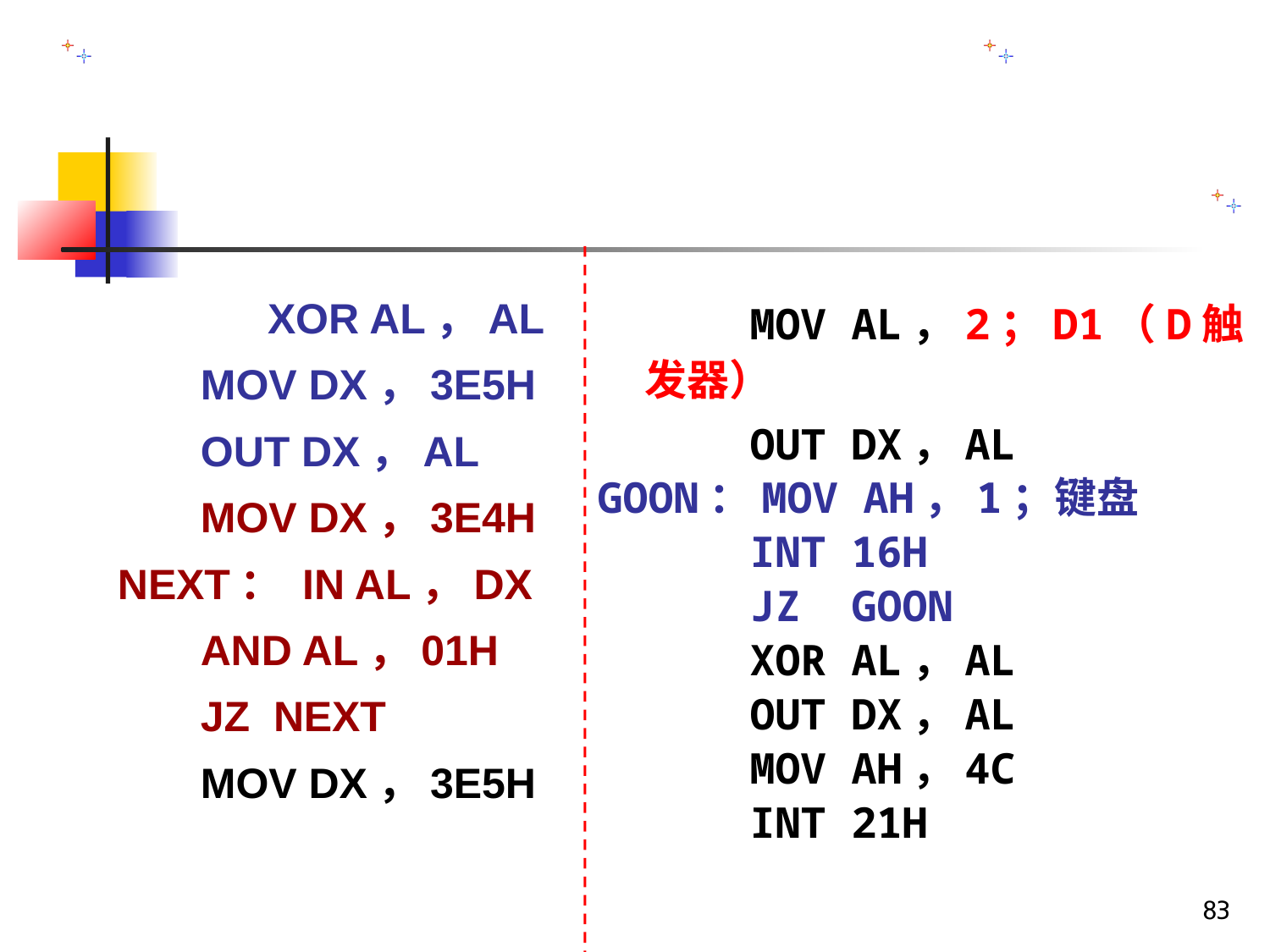

XOR AL，AL
       MOV DX，3E5H
       OUT DX，AL
       MOV DX，3E4H
NEXT： IN AL，DX
       AND AL，01H
       JZ  NEXT
       MOV DX，3E5H
      MOV AL，2；D1（D触发器）
      OUT DX，AL
GOON：MOV AH，1；键盘
      INT 16H
      JZ  GOON
      XOR AL，AL
      OUT DX，AL
      MOV AH，4C
      INT 21H
83